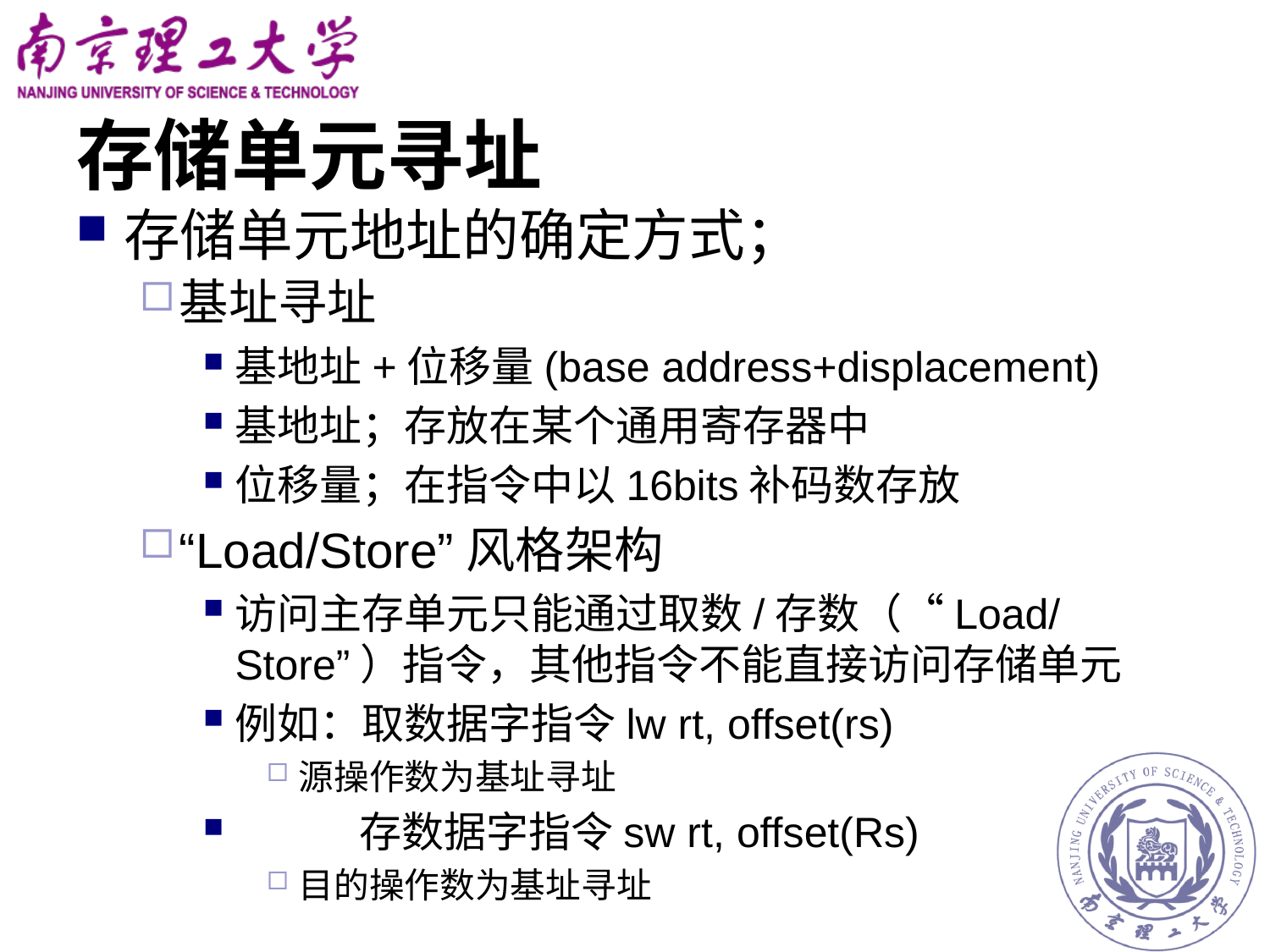

# 存储单元寻址
存储单元地址的确定方式；
基址寻址
基地址+位移量(base address+displacement)
基地址；存放在某个通用寄存器中
位移量；在指令中以16bits补码数存放
“Load/Store”风格架构
访问主存单元只能通过取数/存数（“Load/Store”）指令，其他指令不能直接访问存储单元
例如：取数据字指令lw rt, offset(rs)
源操作数为基址寻址
            存数据字指令sw rt, offset(Rs)
目的操作数为基址寻址